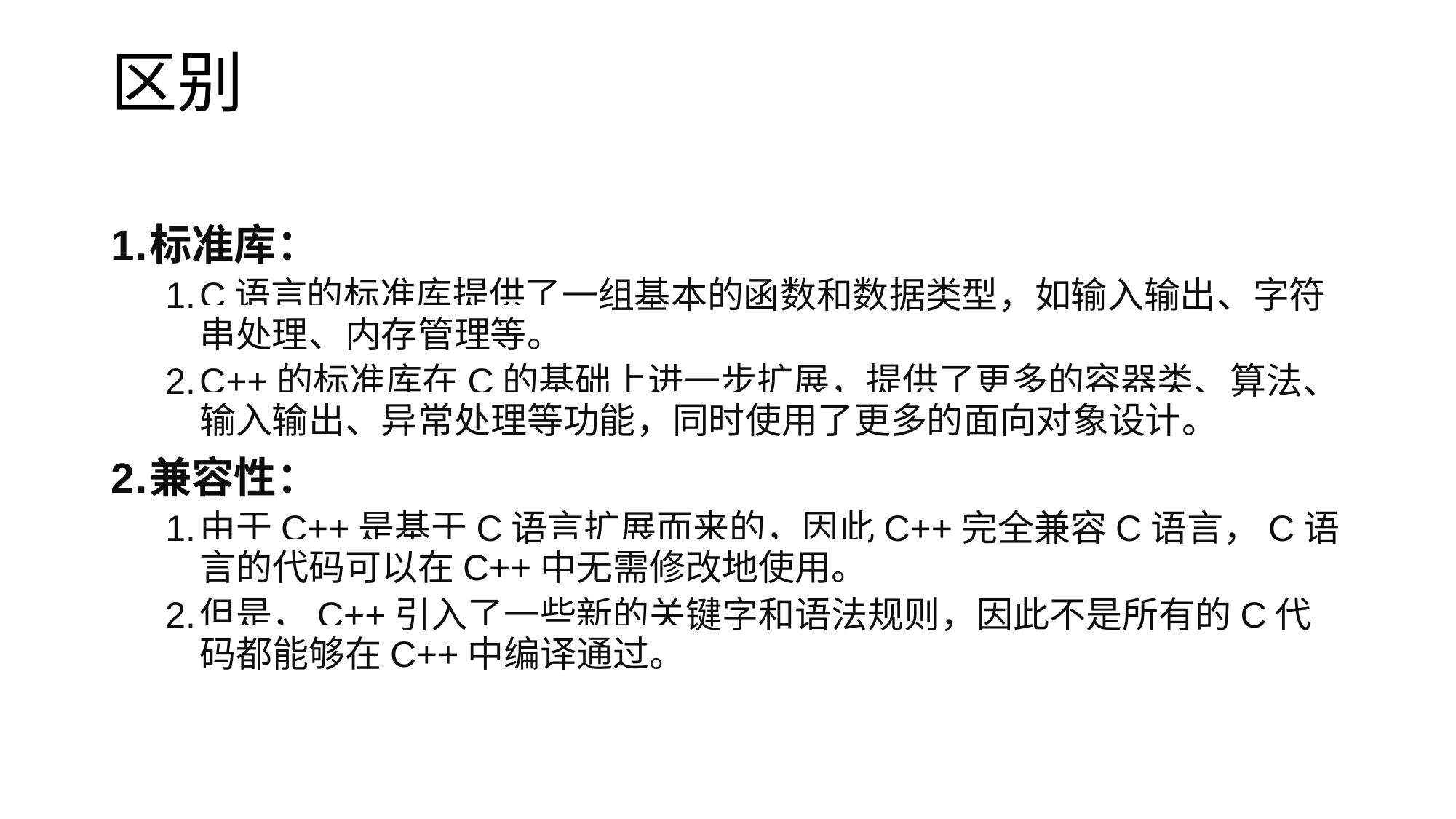

# 区别
标准库：
C语言的标准库提供了一组基本的函数和数据类型，如输入输出、字符串处理、内存管理等。
C++的标准库在C的基础上进一步扩展，提供了更多的容器类、算法、输入输出、异常处理等功能，同时使用了更多的面向对象设计。
兼容性：
由于C++是基于C语言扩展而来的，因此C++完全兼容C语言，C语言的代码可以在C++中无需修改地使用。
但是，C++引入了一些新的关键字和语法规则，因此不是所有的C代码都能够在C++中编译通过。